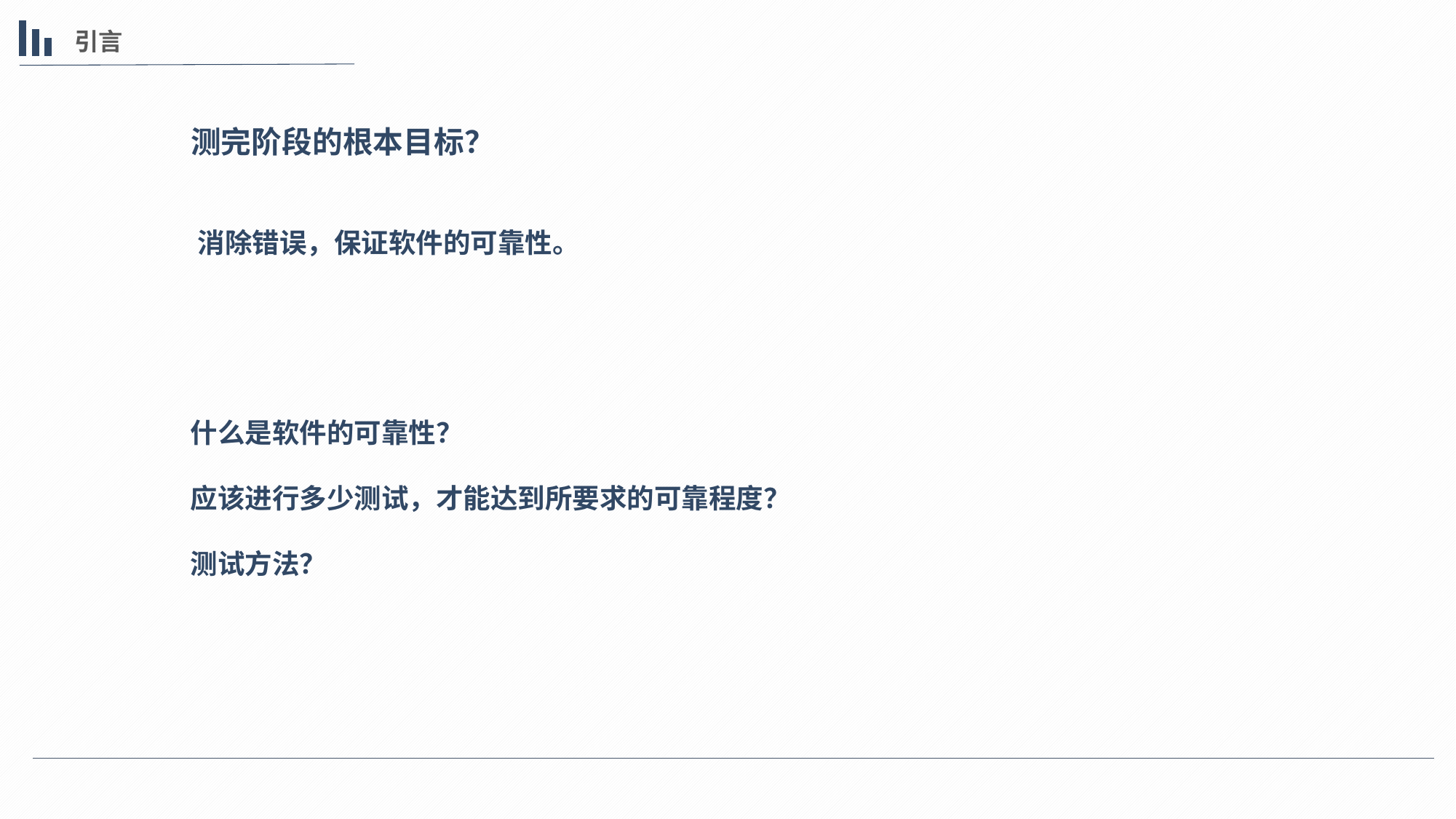

引言

测完阶段的根本目标？
消除错误，保证软件的可靠性。
什么是软件的可靠性？

应该进行多少测试，才能达到所要求的可靠程度？

测试方法？